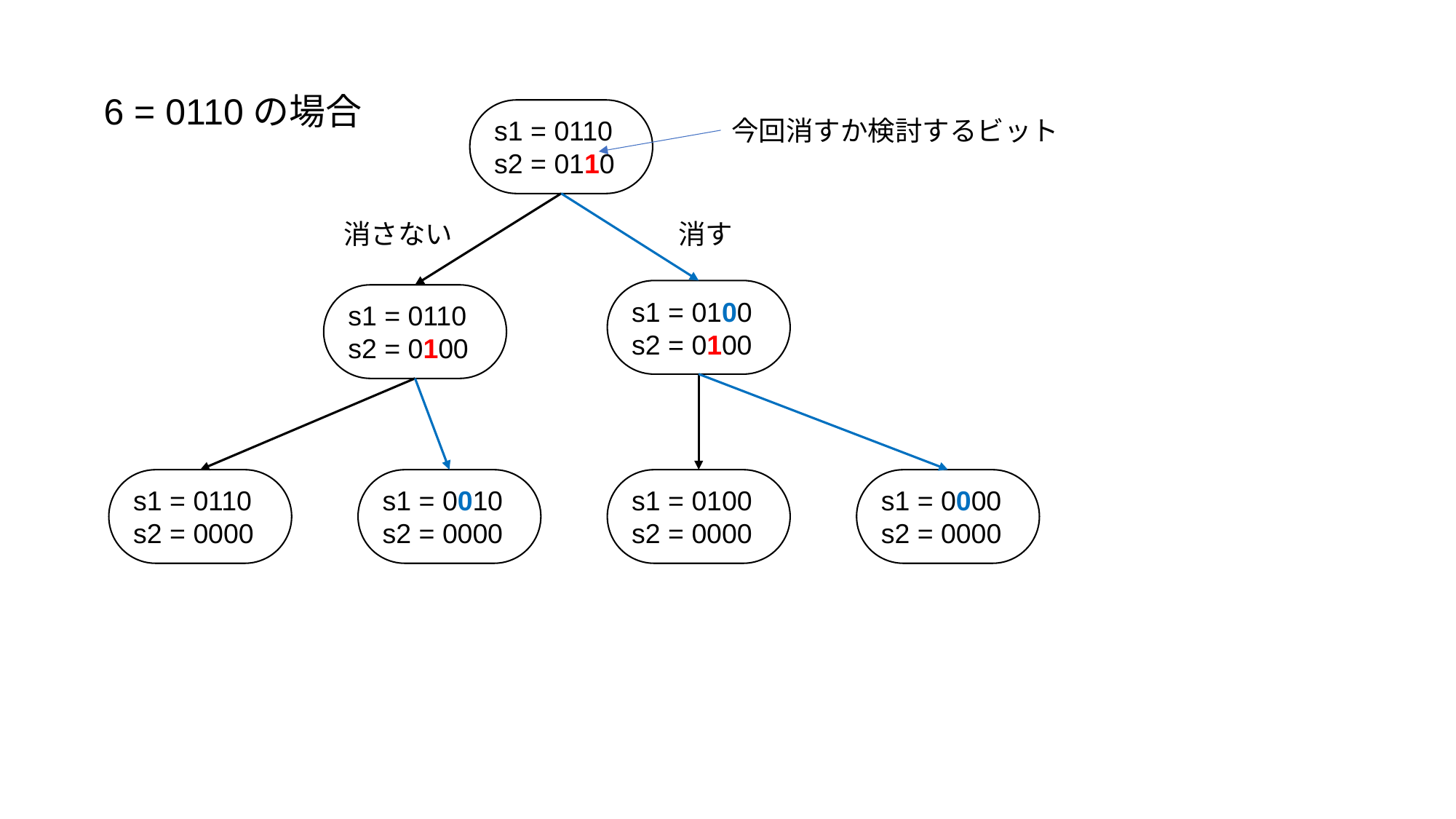

6 = 0110の場合
s1 = 0110
s2 = 0110
今回消すか検討するビット
消さない
消す
s1 = 0100
s2 = 0100
s1 = 0110
s2 = 0100
s1 = 0110
s2 = 0000
s1 = 0010
s2 = 0000
s1 = 0100
s2 = 0000
s1 = 0000
s2 = 0000